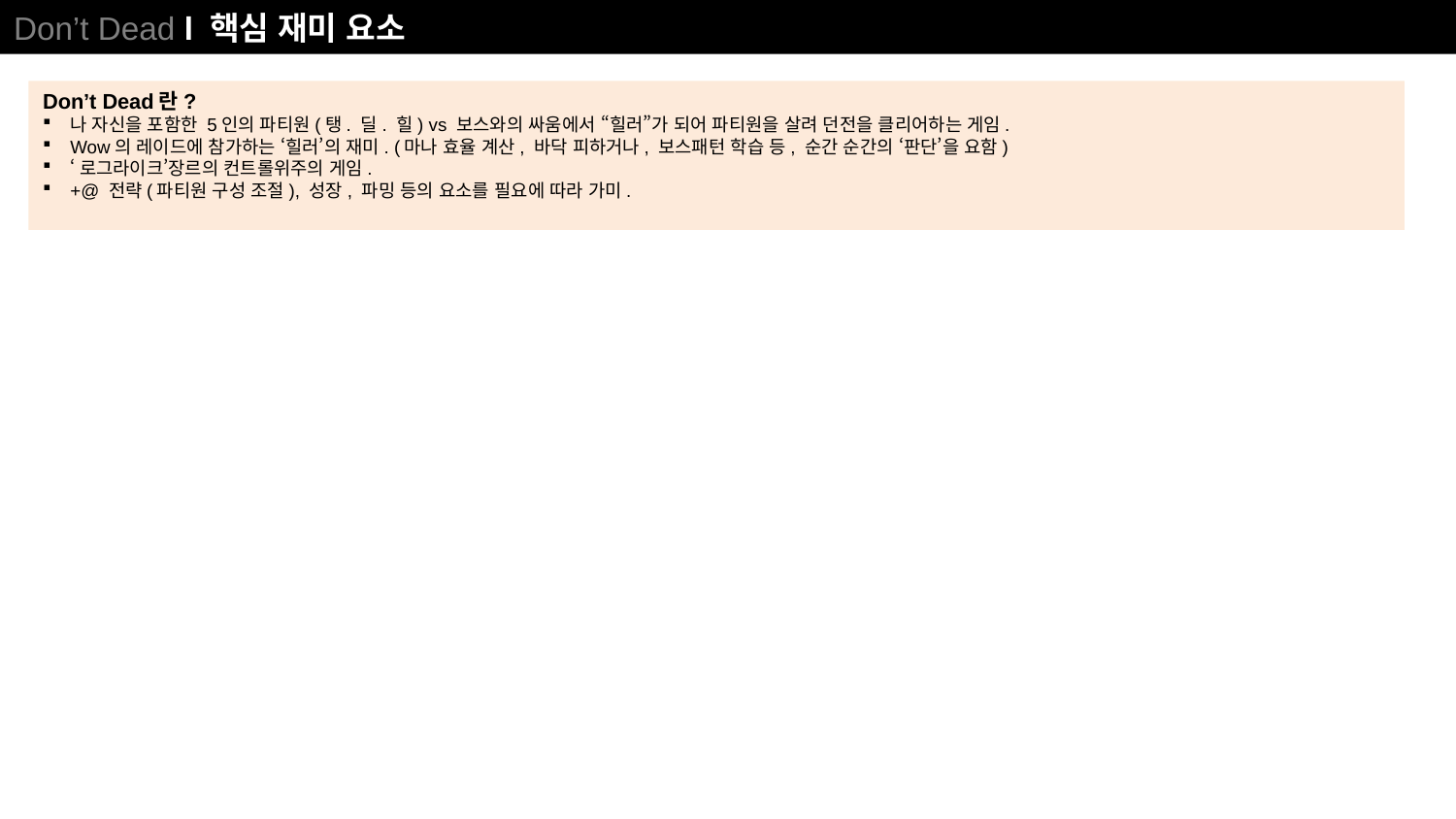

Don’t Dead l 핵심 재미 요소
Don’t Dead란?
나 자신을 포함한 5인의 파티원(탱. 딜. 힐) vs 보스와의 싸움에서 “힐러”가 되어 파티원을 살려 던전을 클리어하는 게임.
Wow의 레이드에 참가하는 ‘힐러’의 재미. (마나 효율 계산, 바닥 피하거나, 보스패턴 학습 등, 순간 순간의 ‘판단’을 요함)
‘로그라이크’장르의 컨트롤위주의 게임.
+@ 전략(파티원 구성 조절), 성장, 파밍 등의 요소를 필요에 따라 가미.